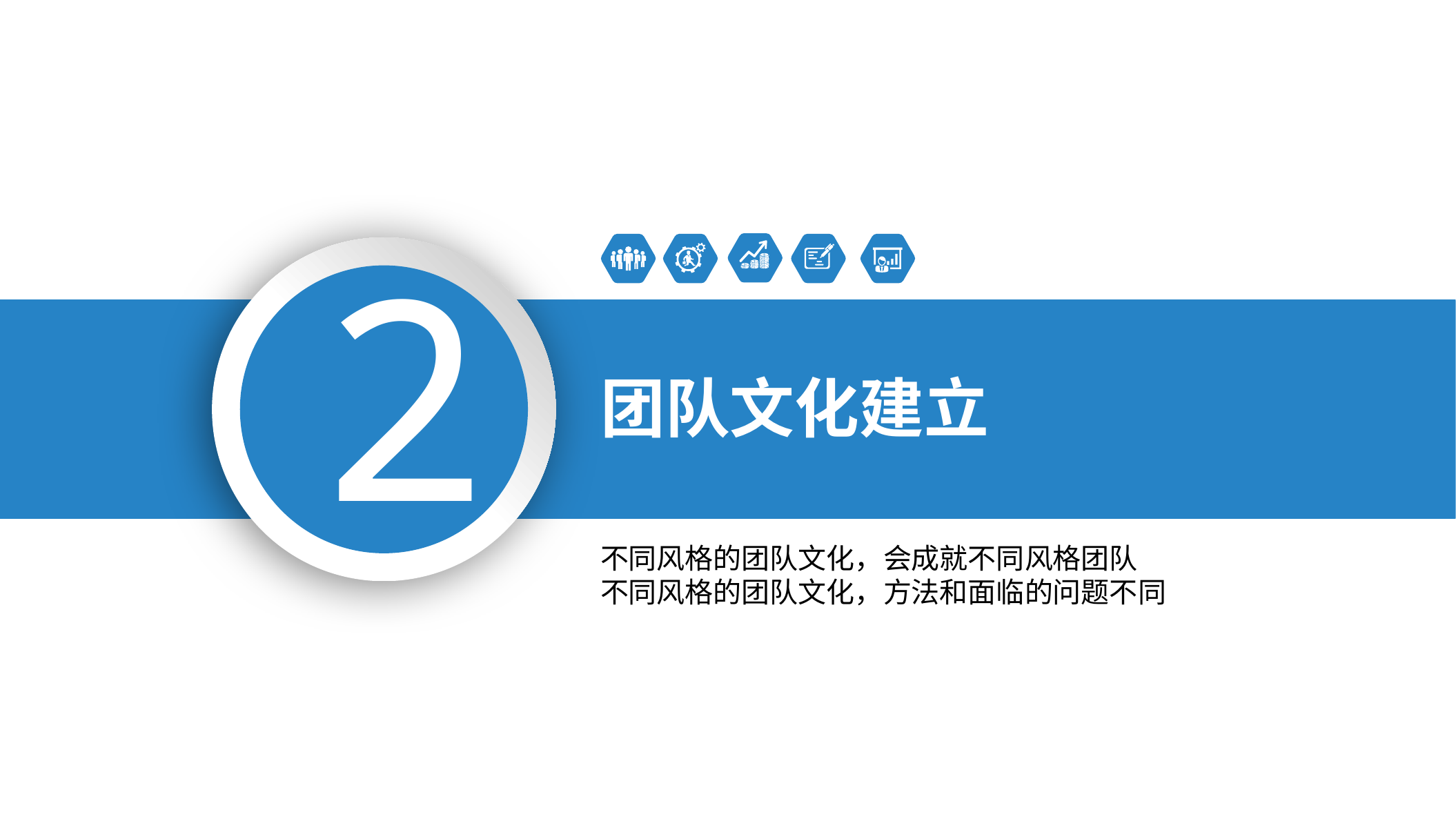

2

团队文化建立
不同风格的团队文化，会成就不同风格团队
不同风格的团队文化，方法和面临的问题不同